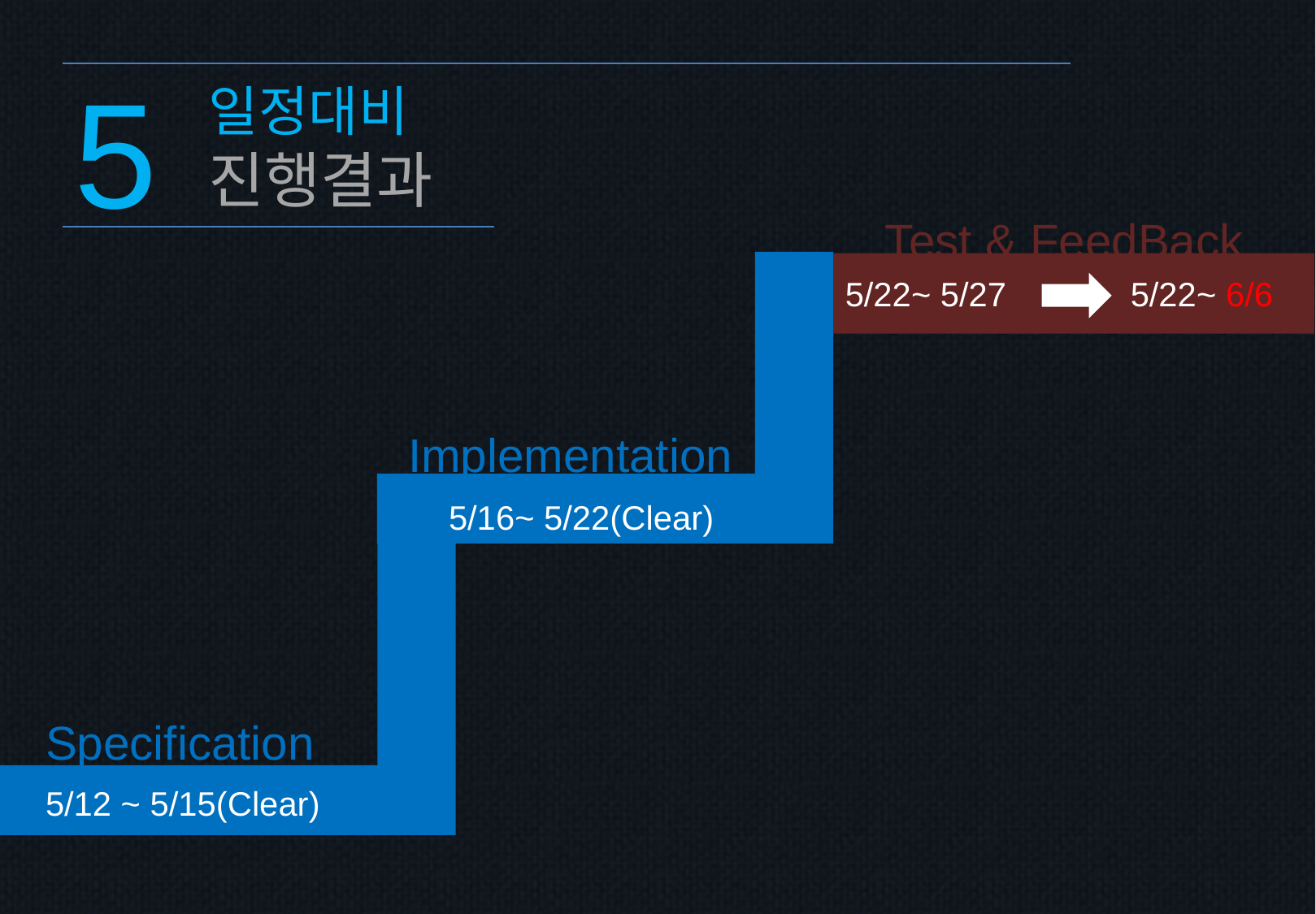

5
일정대비
진행결과
Test & FeedBack

5/22~ 5/27
5/22~ 6/6

Implementation
5/16~ 5/22(Clear)
Specification
5/12 ~ 5/15(Clear)